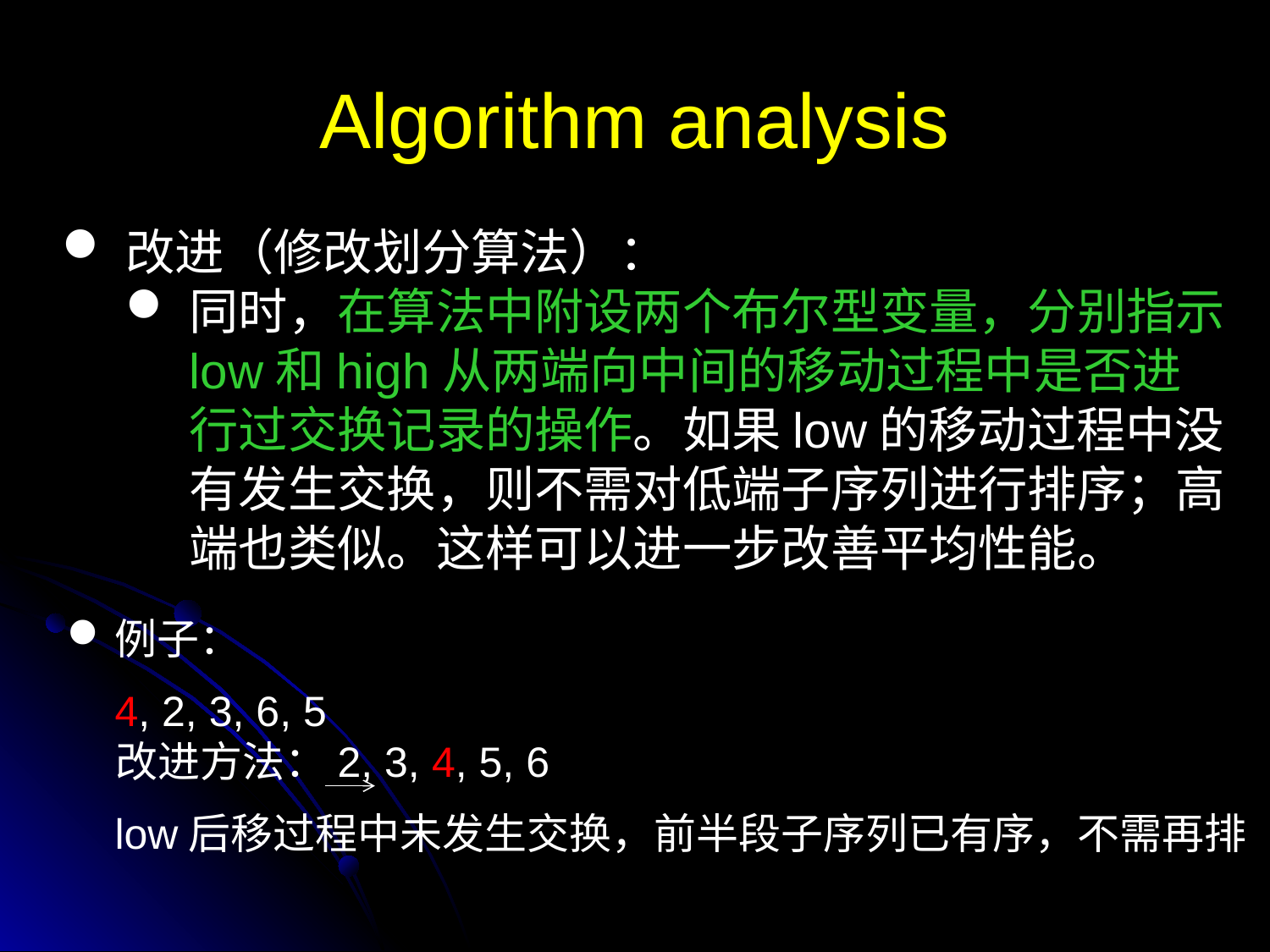

Algorithm analysis
改进（修改划分算法）：
同时，在算法中附设两个布尔型变量，分别指示low和high从两端向中间的移动过程中是否进行过交换记录的操作。如果low的移动过程中没有发生交换，则不需对低端子序列进行排序；高端也类似。这样可以进一步改善平均性能。
例子：
    4, 2, 3, 6, 5
    改进方法：2, 3, 4, 5, 6
    low后移过程中未发生交换，前半段子序列已有序，不需再排